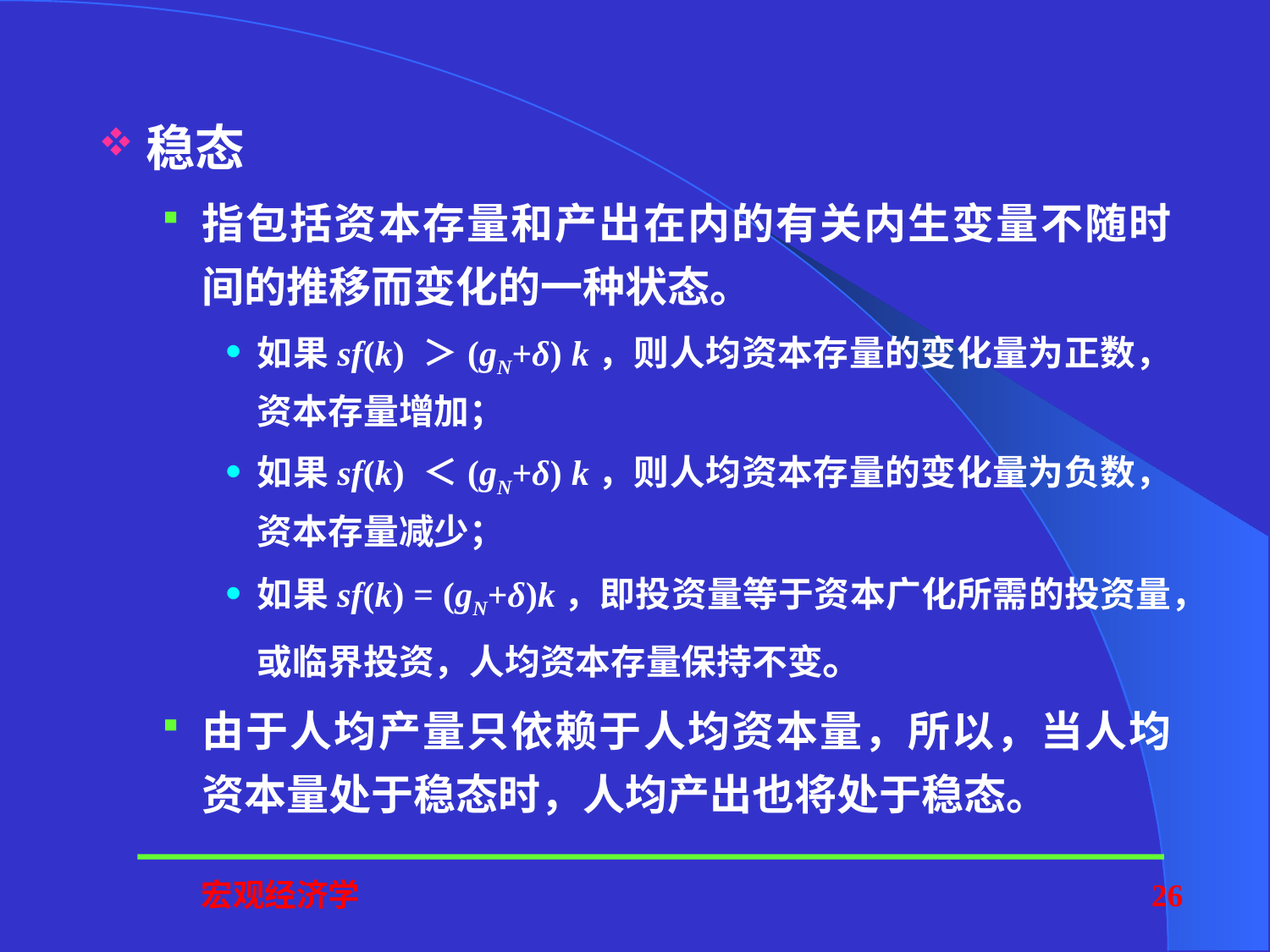

稳态
指包括资本存量和产出在内的有关内生变量不随时间的推移而变化的一种状态。
如果sf(k) ＞(gN+δ) k，则人均资本存量的变化量为正数，资本存量增加；
如果sf(k) ＜(gN+δ) k，则人均资本存量的变化量为负数，资本存量减少；
如果sf(k) = (gN+δ)k，即投资量等于资本广化所需的投资量，或临界投资，人均资本存量保持不变。
由于人均产量只依赖于人均资本量，所以，当人均资本量处于稳态时，人均产出也将处于稳态。